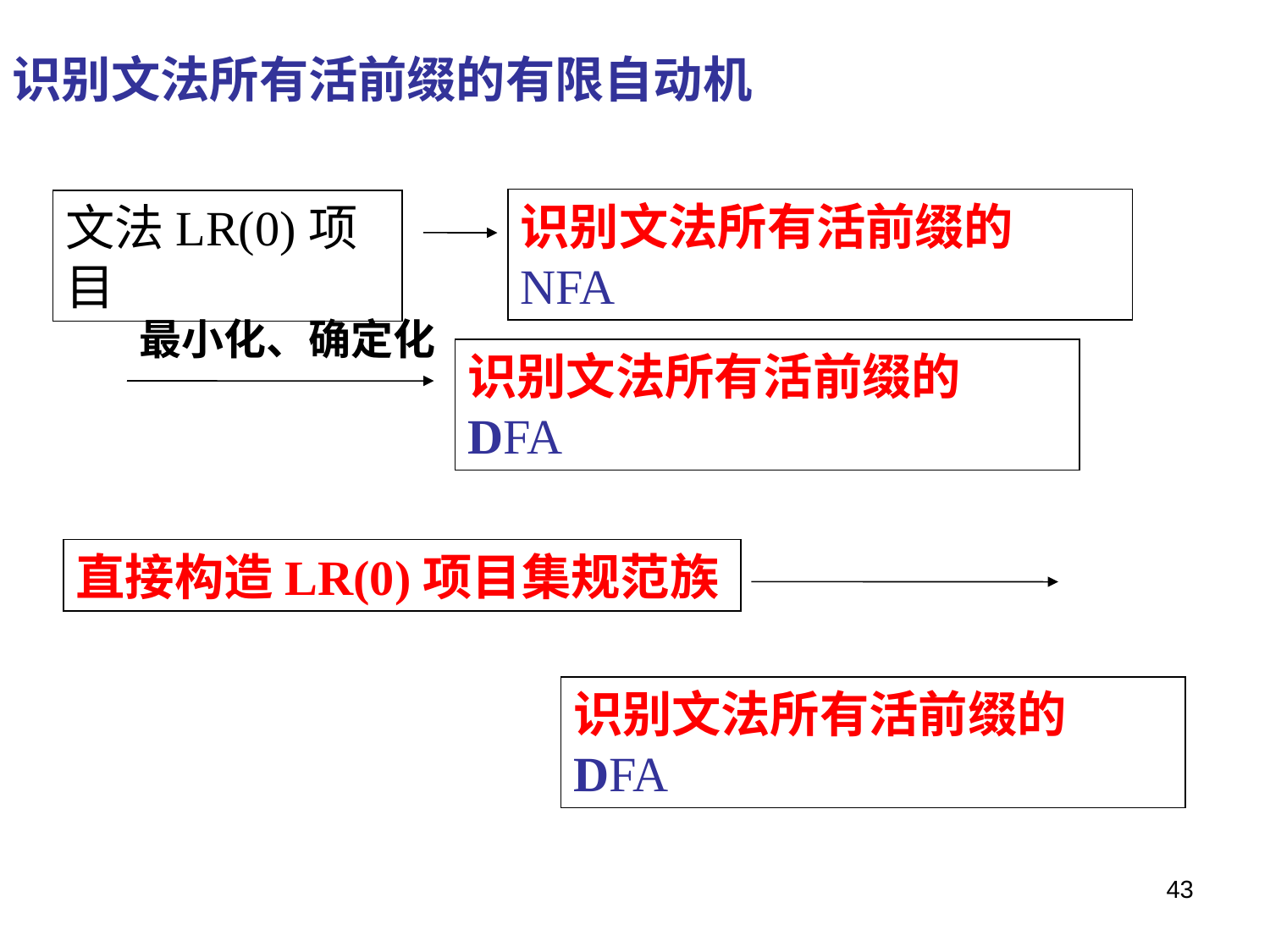

识别文法所有活前缀的有限自动机
识别文法所有活前缀的NFA
文法LR(0)项目

最小化、确定化
识别文法所有活前缀的DFA

直接构造LR(0)项目集规范族

识别文法所有活前缀的DFA

43